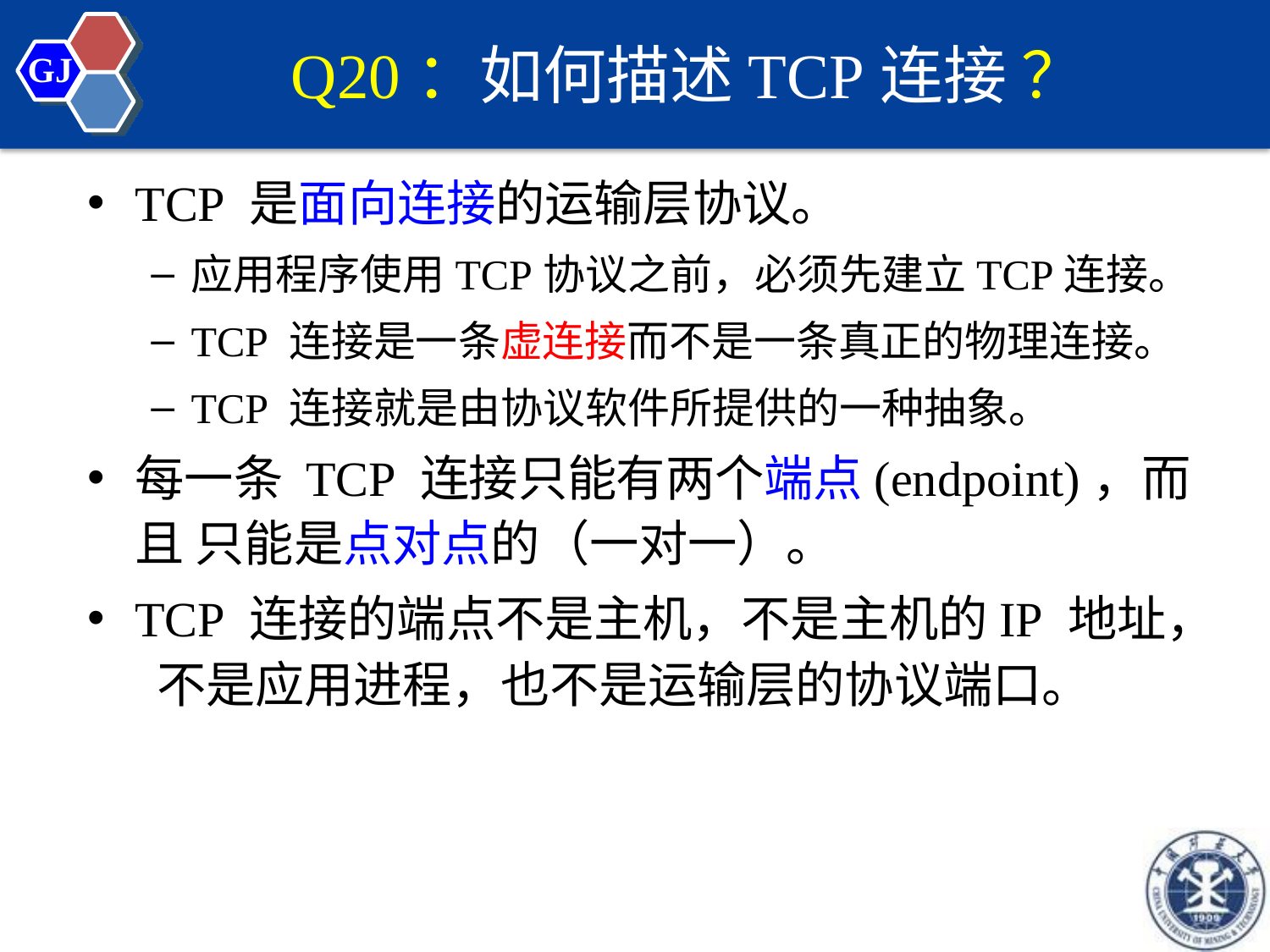

# Q20：如何描述TCP连接 ？
GJ
TCP 是面向连接的运输层协议。
应用程序使用TCP协议之前，必须先建立TCP连接。
TCP 连接是一条虚连接而不是一条真正的物理连接。
TCP 连接就是由协议软件所提供的一种抽象。
每一条 TCP 连接只能有两个端点(endpoint)，而且 只能是点对点的（一对一）。
TCP 连接的端点不是主机，不是主机的IP 地址，  不是应用进程，也不是运输层的协议端口。